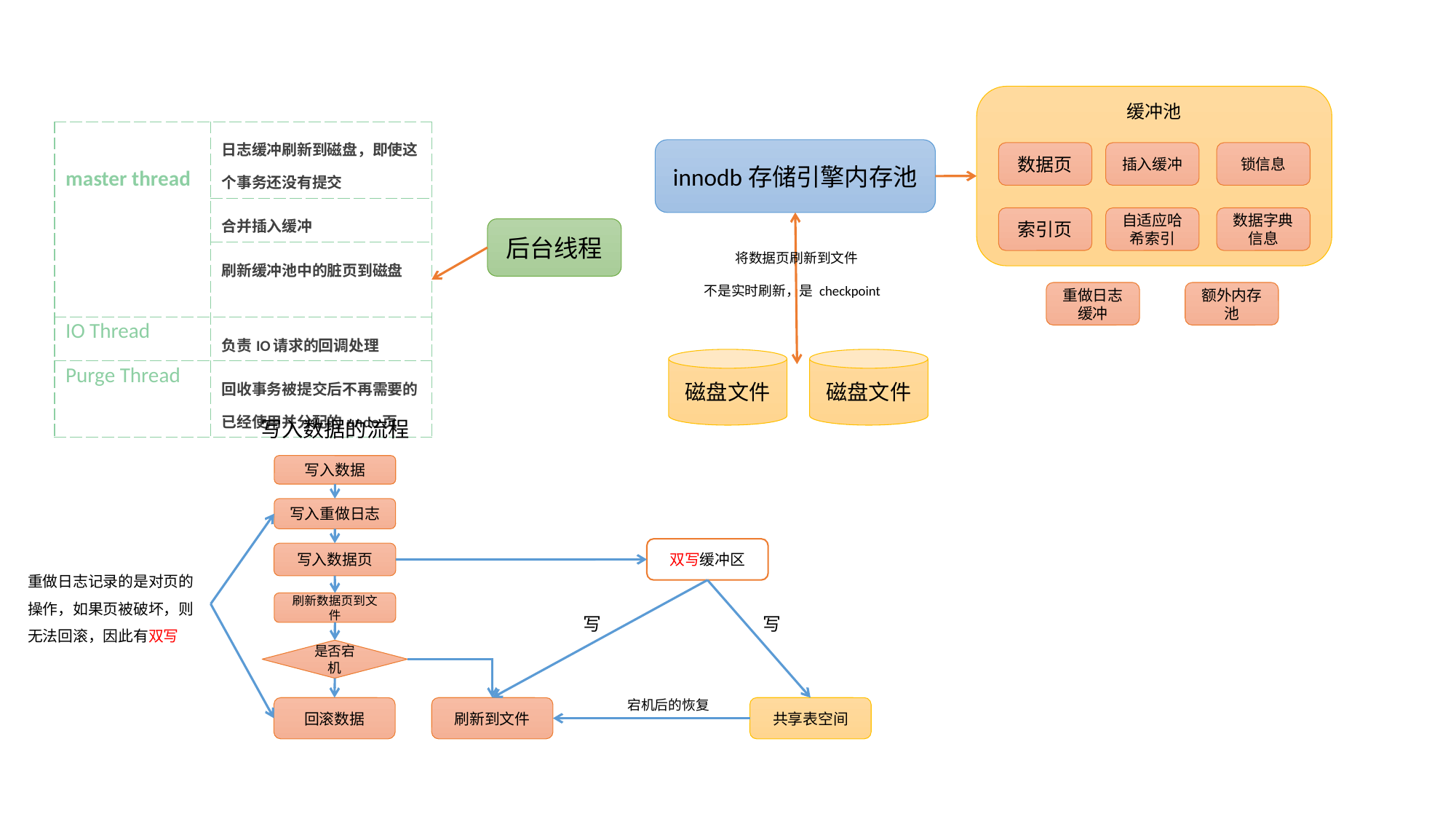

缓冲池

| master thread | 日志缓冲刷新到磁盘，即使这个事务还没有提交 |
| --- | --- |
|  | 合并插入缓冲 |
|  | 刷新缓冲池中的脏页到磁盘 |
| IO Thread | 负责IO请求的回调处理 |
| Purge Thread | 回收事务被提交后不再需要的已经使用并分配的undo页 |
innodb存储引擎内存池
数据页
插入缓冲
锁信息
索引页
自适应哈希索引
数据字典信息
后台线程
         将数据页刷新到文件

不是实时刷新，是 checkpoint
重做日志缓冲
额外内存池
磁盘文件
磁盘文件
写入数据的流程
写入数据
写入重做日志
双写缓冲区
写入数据页
重做日志记录的是对页的操作，如果页被破坏，则无法回滚，因此有双写
刷新数据页到文件
写
写
是否宕机
宕机后的恢复
回滚数据
刷新到文件
共享表空间